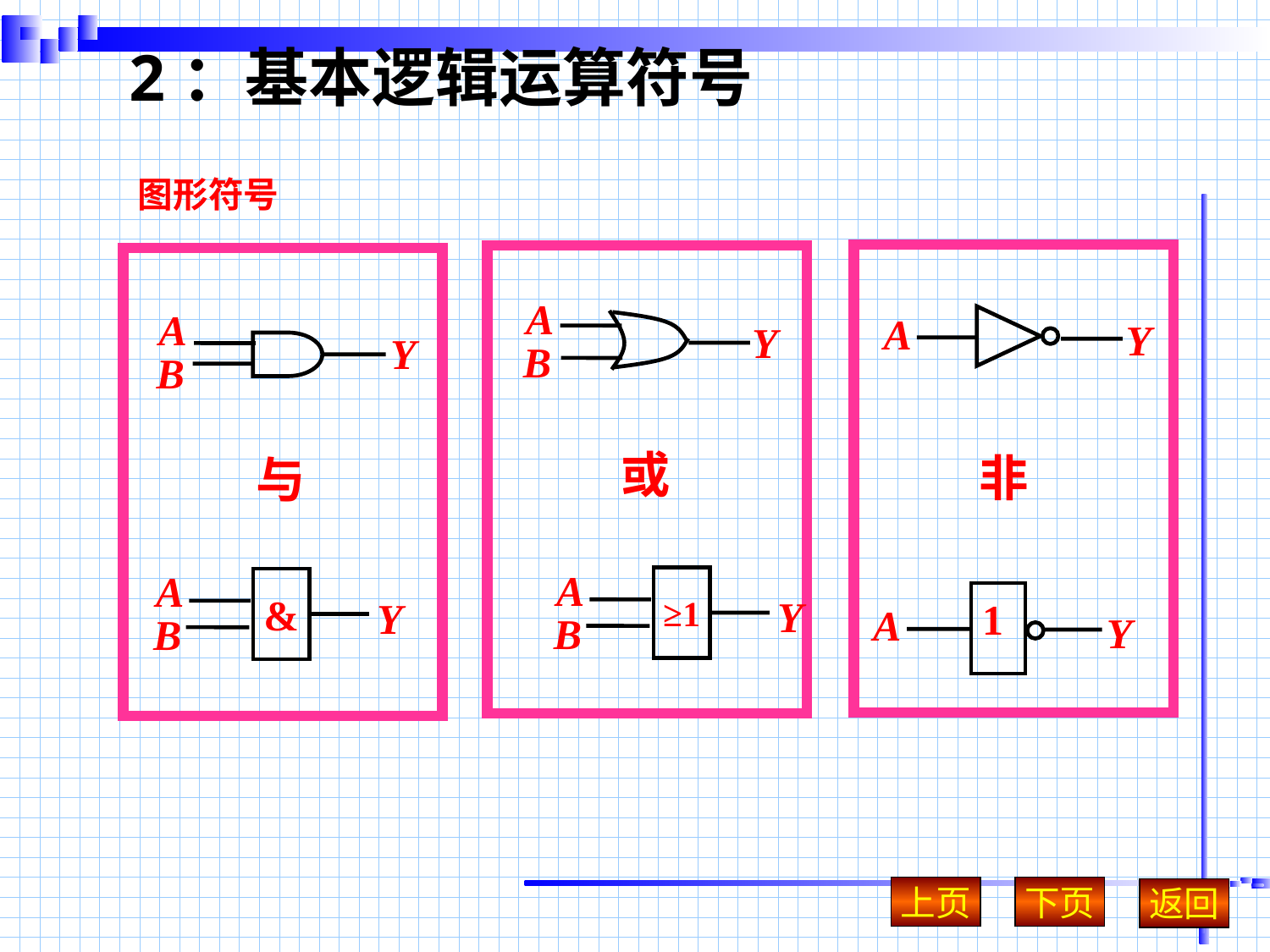

2：基本逻辑运算符号
# 图形符号

A
Y

B

A
Y

B

A

Y
或
非
与
A
≥1
Y

B

A
&
Y

B

1
A

Y
上页
下页
返回